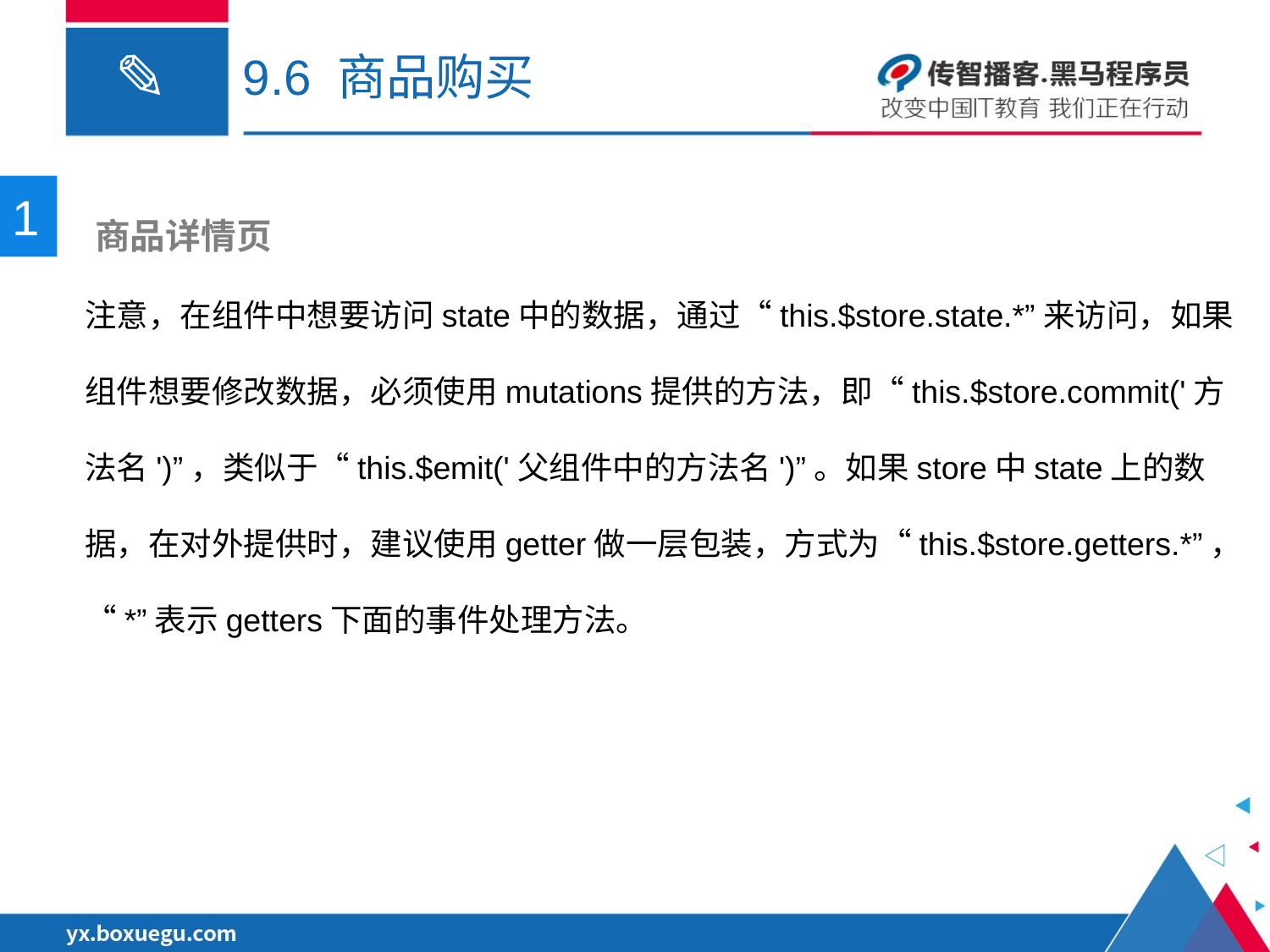

# 9.6 商品购买

1
  商品详情页
注意，在组件中想要访问state中的数据，通过“this.$store.state.*”来访问，如果组件想要修改数据，必须使用mutations提供的方法，即“this.$store.commit('方法名')”，类似于“this.$emit('父组件中的方法名')”。如果store中state上的数据，在对外提供时，建议使用getter做一层包装，方式为“this.$store.getters.*”，“*”表示getters下面的事件处理方法。